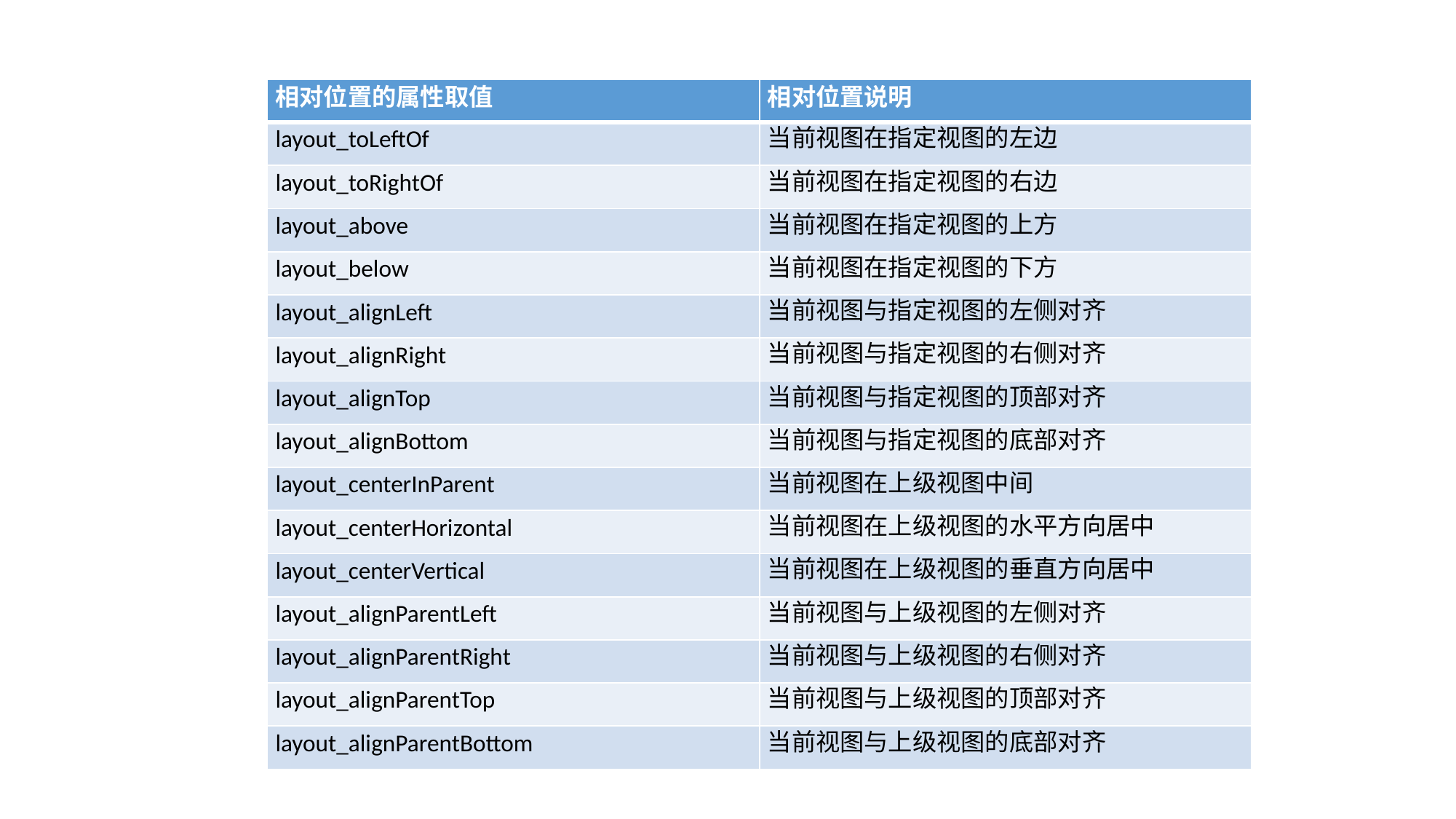

#
| 相对位置的属性取值 | 相对位置说明 |
| --- | --- |
| layout\_toLeftOf | 当前视图在指定视图的左边 |
| layout\_toRightOf | 当前视图在指定视图的右边 |
| layout\_above | 当前视图在指定视图的上方 |
| layout\_below | 当前视图在指定视图的下方 |
| layout\_alignLeft | 当前视图与指定视图的左侧对齐 |
| layout\_alignRight | 当前视图与指定视图的右侧对齐 |
| layout\_alignTop | 当前视图与指定视图的顶部对齐 |
| layout\_alignBottom | 当前视图与指定视图的底部对齐 |
| layout\_centerInParent | 当前视图在上级视图中间 |
| layout\_centerHorizontal | 当前视图在上级视图的水平方向居中 |
| layout\_centerVertical | 当前视图在上级视图的垂直方向居中 |
| layout\_alignParentLeft | 当前视图与上级视图的左侧对齐 |
| layout\_alignParentRight | 当前视图与上级视图的右侧对齐 |
| layout\_alignParentTop | 当前视图与上级视图的顶部对齐 |
| layout\_alignParentBottom | 当前视图与上级视图的底部对齐 |